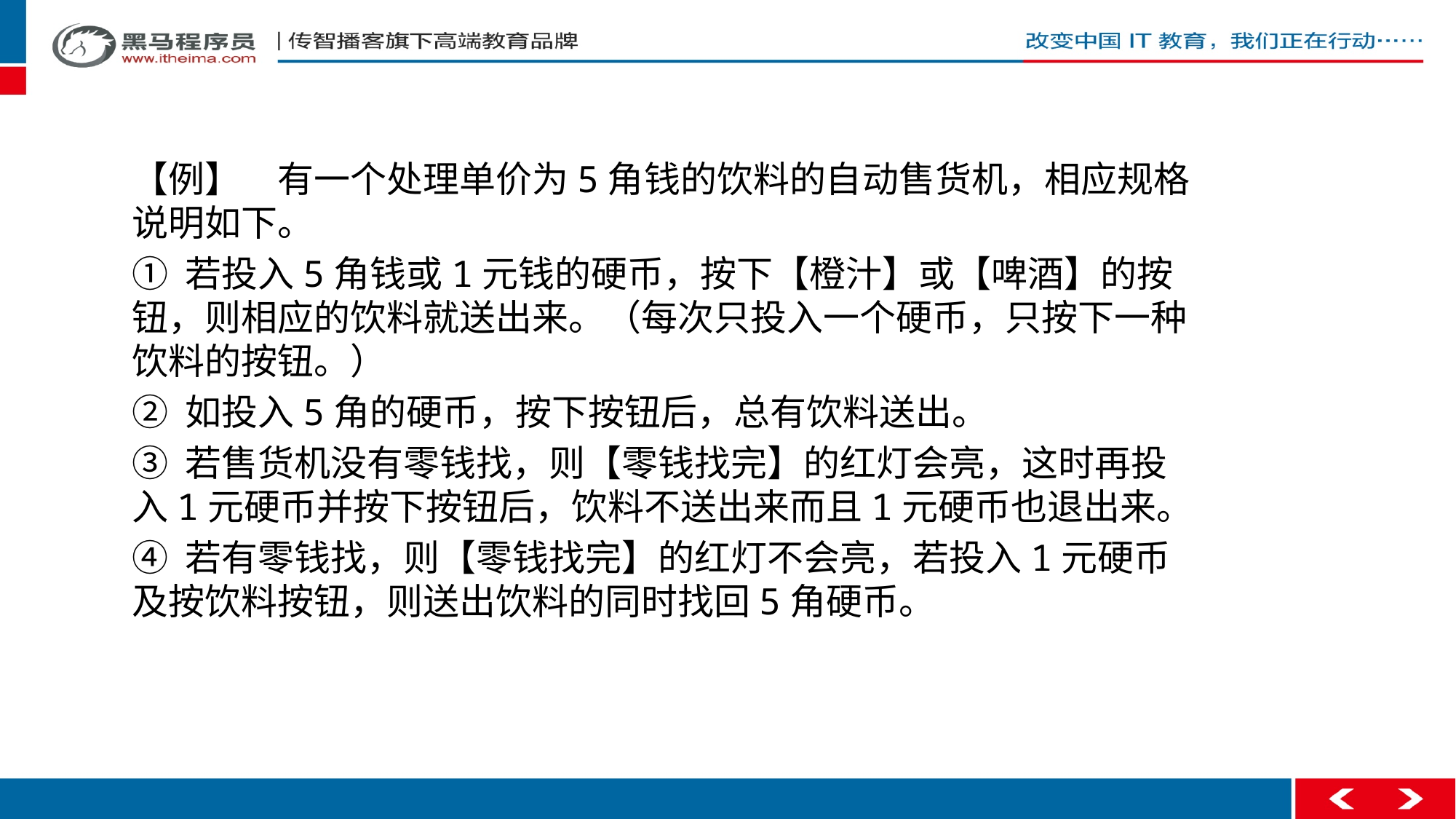

【例】　有一个处理单价为5角钱的饮料的自动售货机，相应规格说明如下。
① 若投入5角钱或1元钱的硬币，按下【橙汁】或【啤酒】的按钮，则相应的饮料就送出来。（每次只投入一个硬币，只按下一种饮料的按钮。）
② 如投入5角的硬币，按下按钮后，总有饮料送出。
③ 若售货机没有零钱找，则【零钱找完】的红灯会亮，这时再投入1元硬币并按下按钮后，饮料不送出来而且1元硬币也退出来。
④ 若有零钱找，则【零钱找完】的红灯不会亮，若投入1元硬币及按饮料按钮，则送出饮料的同时找回5角硬币。